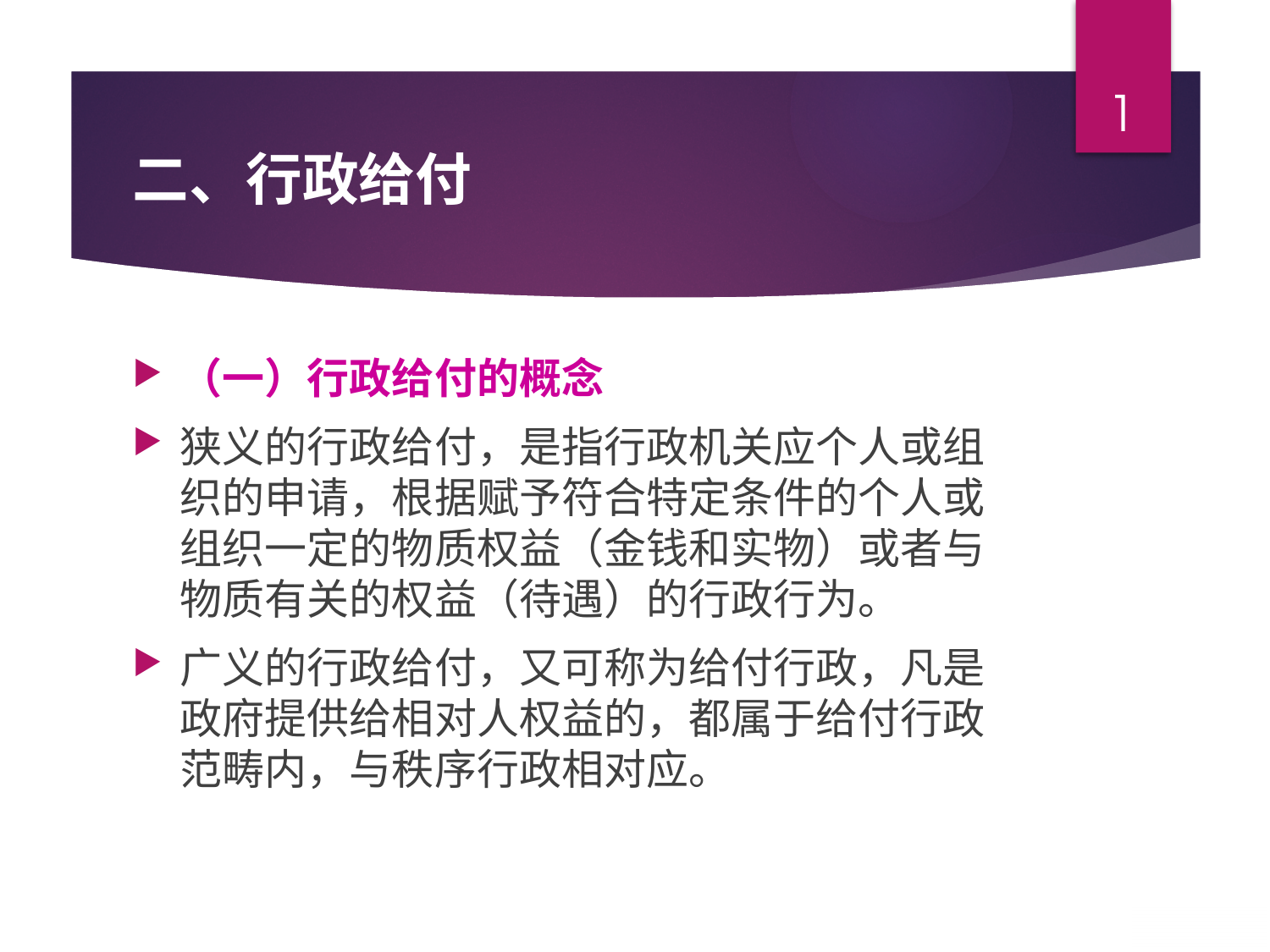

1
# 二、行政给付
（一）行政给付的概念
狭义的行政给付，是指行政机关应个人或组织的申请，根据赋予符合特定条件的个人或组织一定的物质权益（金钱和实物）或者与物质有关的权益（待遇）的行政行为。
广义的行政给付，又可称为给付行政，凡是政府提供给相对人权益的，都属于给付行政范畴内，与秩序行政相对应。